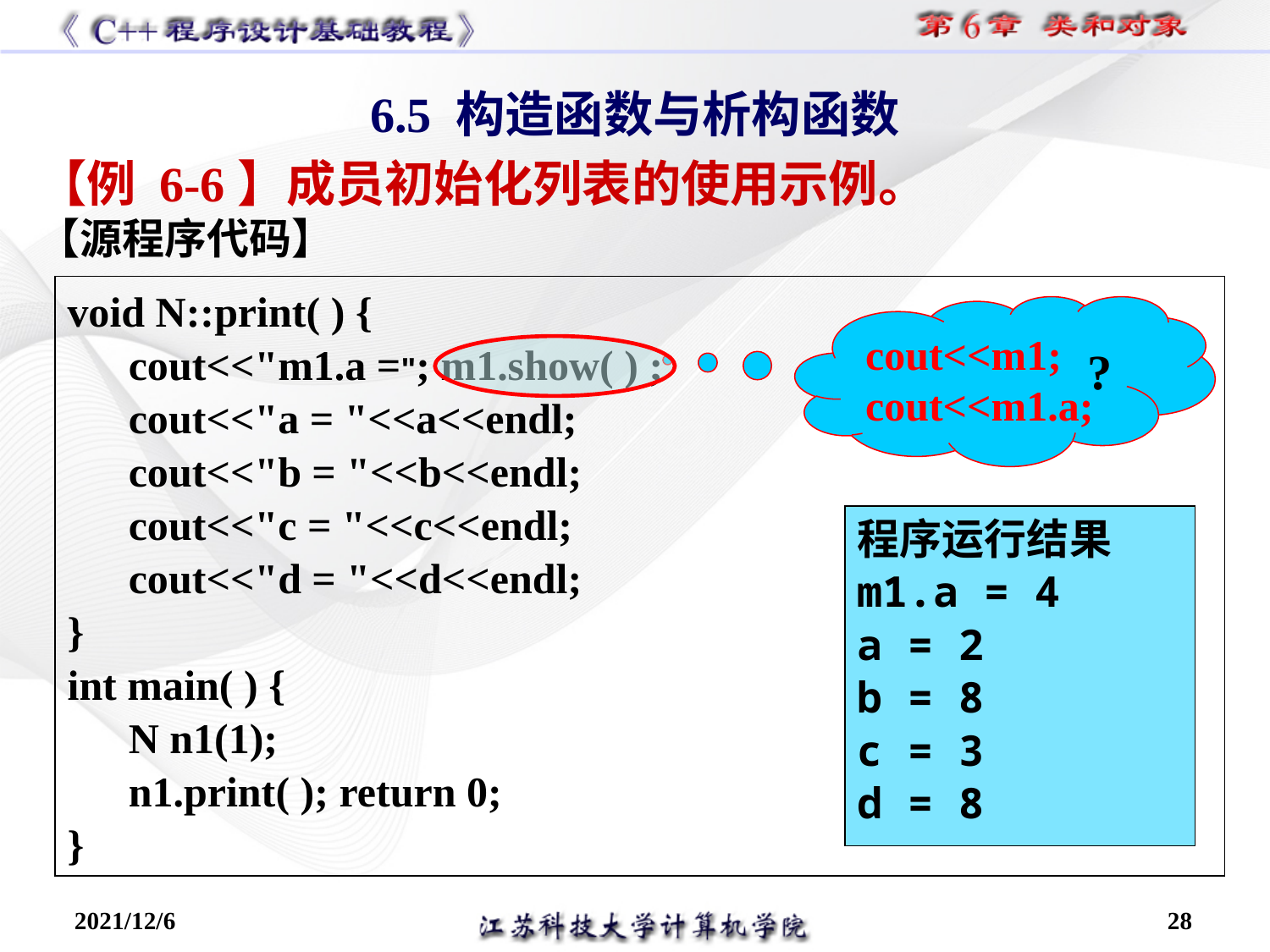

6.5 构造函数与析构函数
【例 6-6】成员初始化列表的使用示例。
【源程序代码】
void N::print( ) {
cout<<"m1.a ="; m1.show( ) ;
cout<<"a = "<<a<<endl;
cout<<"b = "<<b<<endl;
cout<<"c = "<<c<<endl;
cout<<"d = "<<d<<endl;
}
int main( ) {
N n1(1);
n1.print( ); return 0;
}
cout<<m1;
cout<<m1.a;
?

程序运行结果
m1.a = 4
a = 2
b = 8
c = 3
d = 8